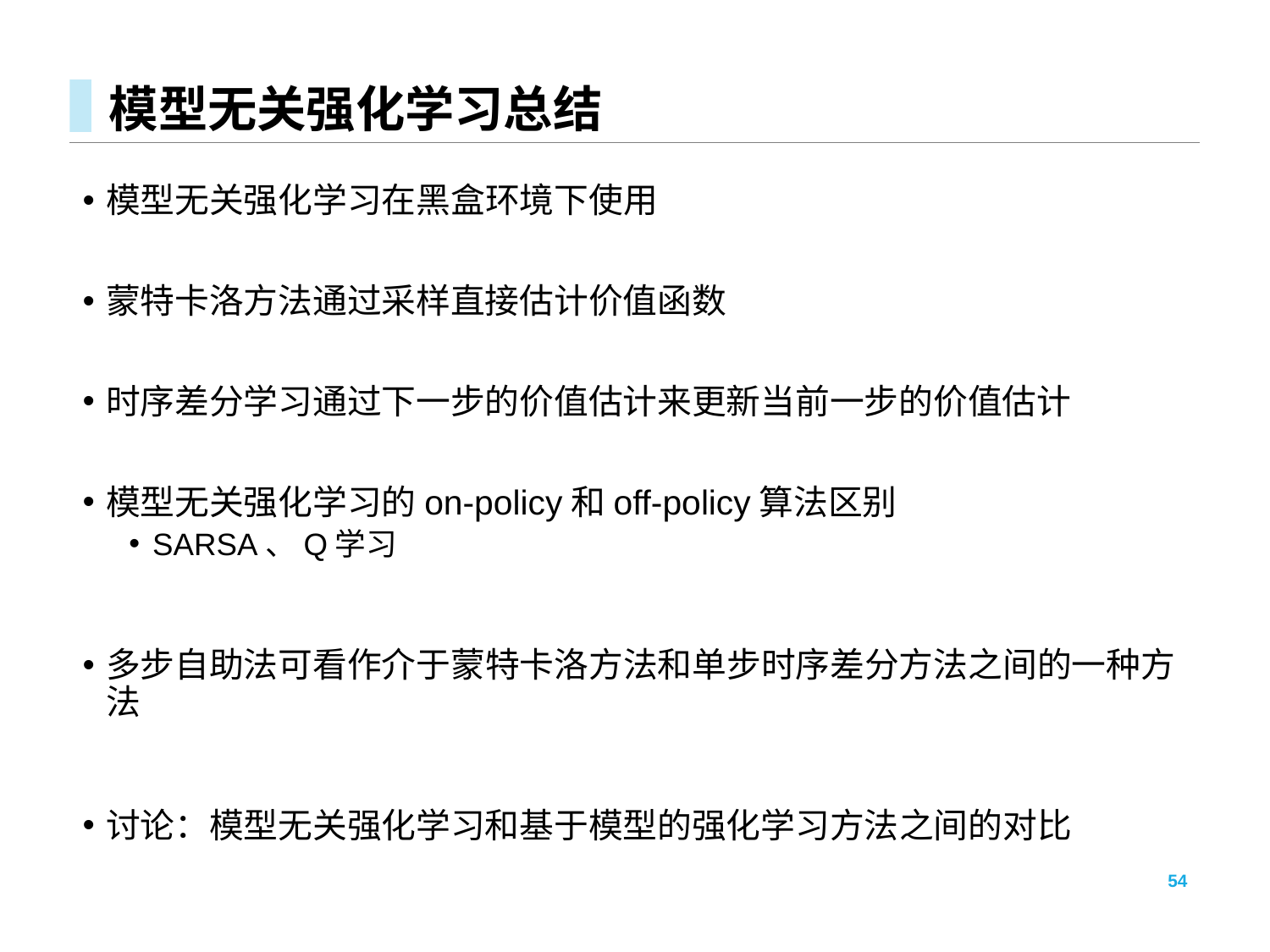

# 模型无关强化学习总结
模型无关强化学习在黑盒环境下使用

蒙特卡洛方法通过采样直接估计价值函数

时序差分学习通过下一步的价值估计来更新当前一步的价值估计

模型无关强化学习的on-policy和off-policy算法区别
SARSA、Q学习

多步自助法可看作介于蒙特卡洛方法和单步时序差分方法之间的一种方法

讨论：模型无关强化学习和基于模型的强化学习方法之间的对比
54